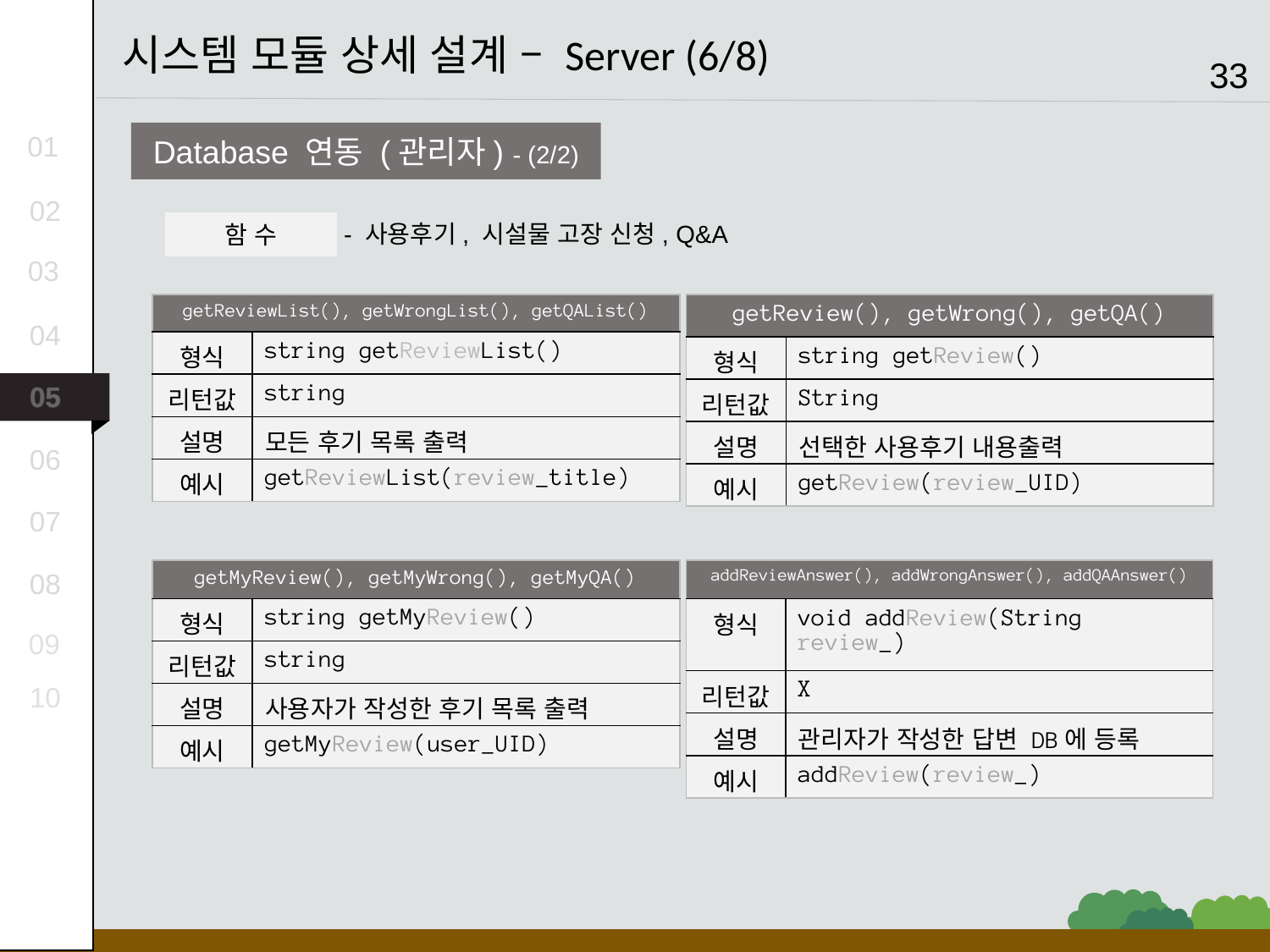

시스템 모듈 상세 설계 – Server (6/8)

33
01
Database 연동 (관리자) - (2/2)
02
- 사용후기, 시설물 고장 신청, Q&A
함 수
03
| getReview(), getWrong(), getQA() |  |
| --- | --- |
| 형식 | string getReview() |
| 리턴값 | String |
| 설명 | 선택한 사용후기 내용출력 |
| 예시 | getReview(review\_UID) |
| getReviewList(), getWrongList(), getQAList() |  |
| --- | --- |
| 형식 | string getReviewList() |
| 리턴값 | string |
| 설명 | 모든 후기 목록 출력 |
| 예시 | getReviewList(review\_title) |

04
05

06
07
08
| getMyReview(), getMyWrong(), getMyQA() |  |
| --- | --- |
| 형식 | string getMyReview() |
| 리턴값 | string |
| 설명 | 사용자가 작성한 후기 목록 출력 |
| 예시 | getMyReview(user\_UID) |
| addReviewAnswer(), addWrongAnswer(), addQAAnswer() |  |
| --- | --- |
| 형식 | void addReview(String review\_) |
| 리턴값 | X |
| 설명 | 관리자가 작성한 답변 DB에 등록 |
| 예시 | addReview(review\_) |
09
10